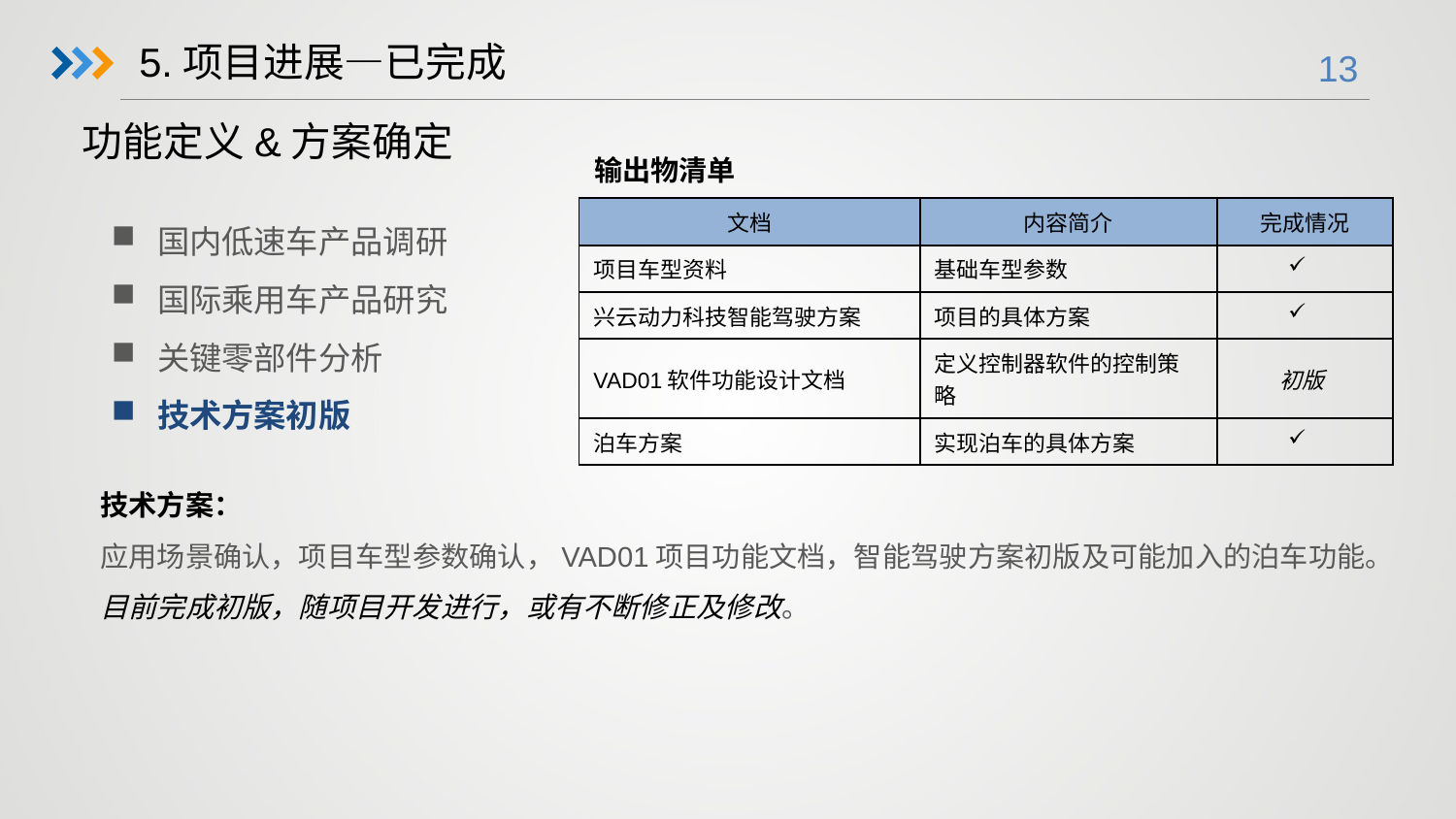

5.项目进展—已完成
功能定义&方案确定
输出物清单
国内低速车产品调研
国际乘用车产品研究
关键零部件分析
技术方案初版
| 文档 | 内容简介 | 完成情况 |
| --- | --- | --- |
| 项目车型资料 | 基础车型参数 |  |
| 兴云动力科技智能驾驶方案 | 项目的具体方案 |  |
| VAD01软件功能设计文档 | 定义控制器软件的控制策略 | 初版 |
| 泊车方案 | 实现泊车的具体方案 |  |
技术方案：
应用场景确认，项目车型参数确认，VAD01项目功能文档，智能驾驶方案初版及可能加入的泊车功能。
目前完成初版，随项目开发进行，或有不断修正及修改。